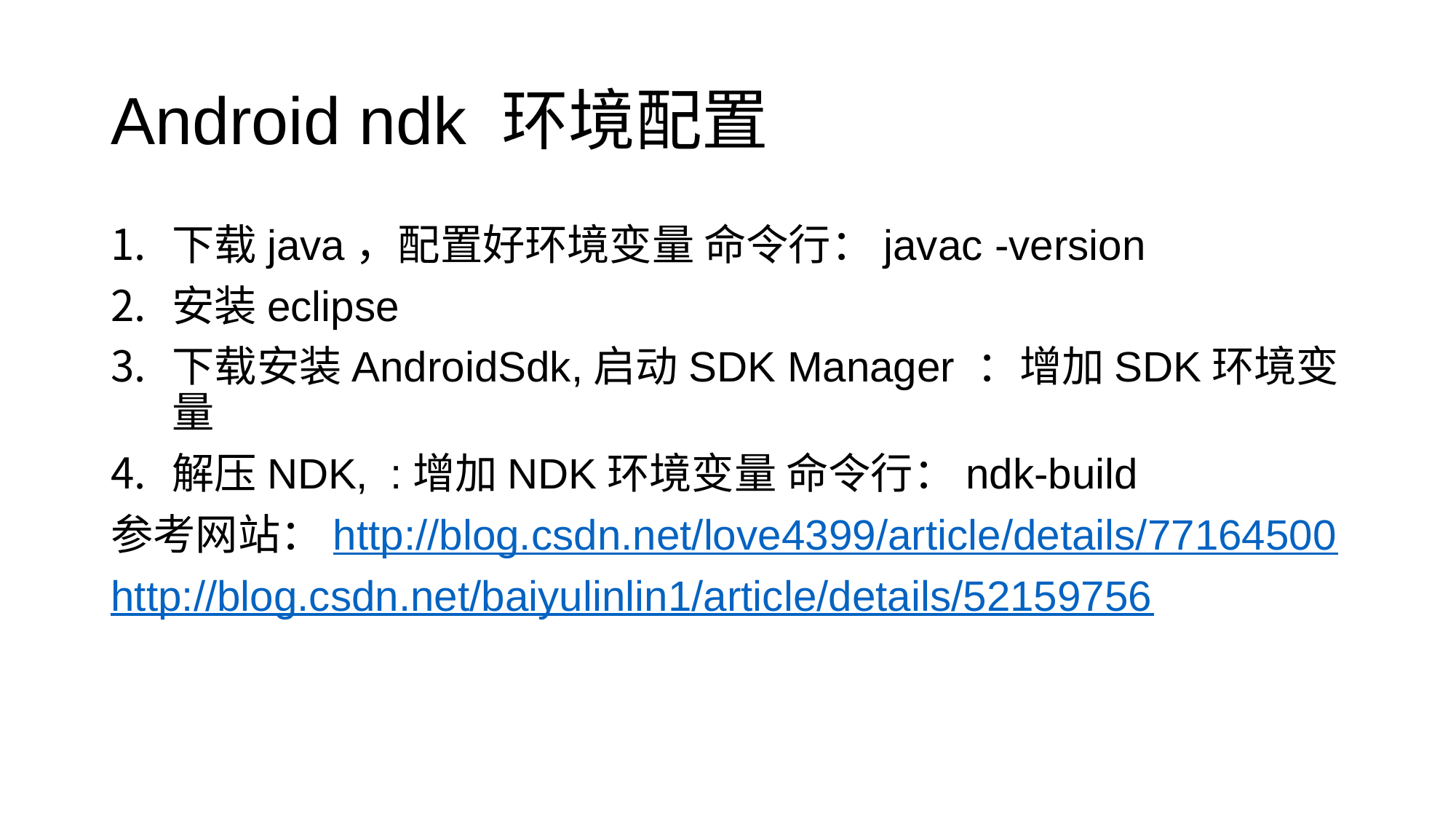

# Android ndk 环境配置
下载java，配置好环境变量 命令行：javac -version
安装eclipse
下载安装AndroidSdk,启动SDK Manager ：增加SDK环境变量
解压NDK,	:增加NDK环境变量 命令行：ndk-build
参考网站：http://blog.csdn.net/love4399/article/details/77164500
http://blog.csdn.net/baiyulinlin1/article/details/52159756